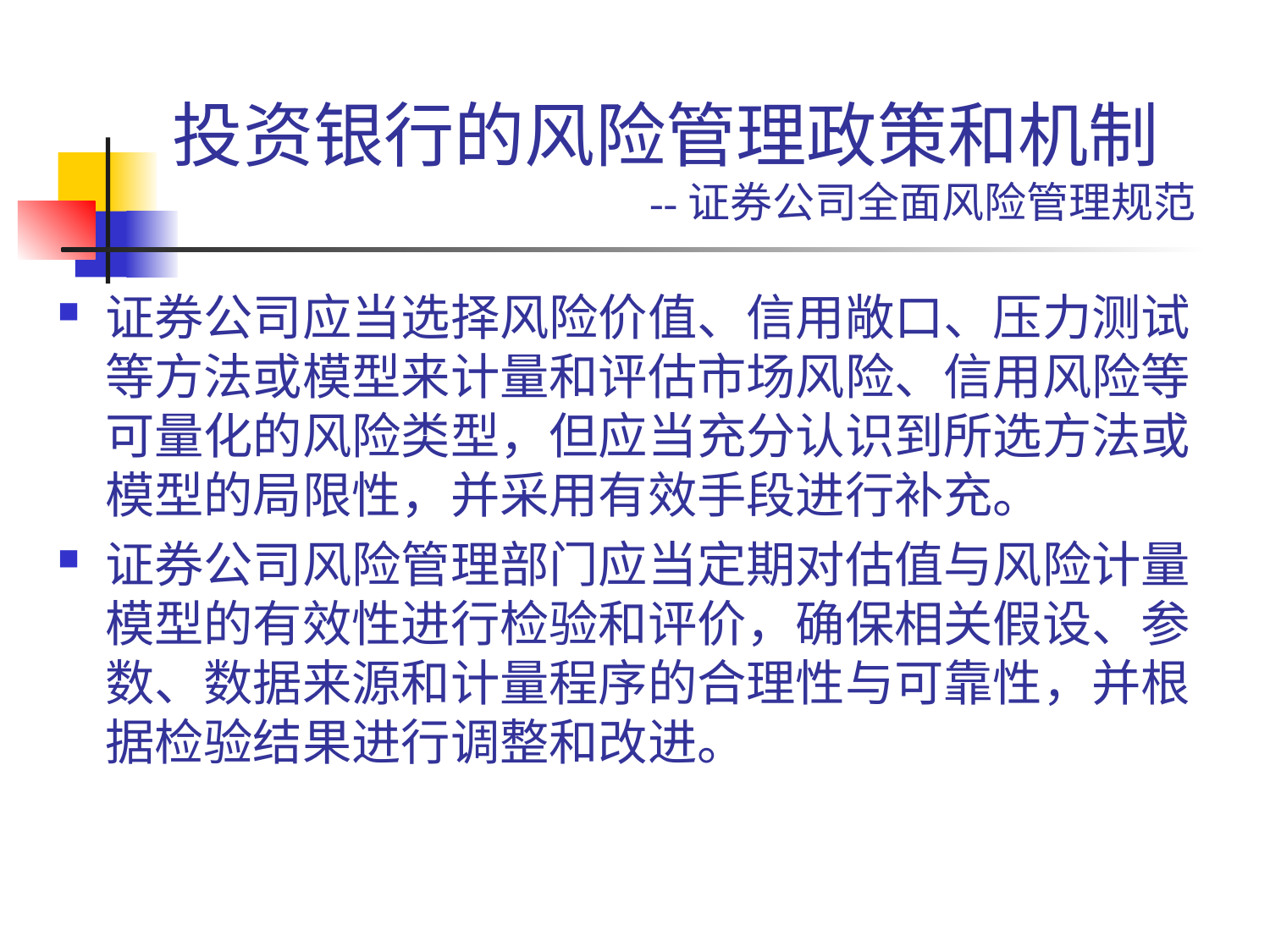

# 投资银行的风险管理政策和机制 --证券公司全面风险管理规范
证券公司应当选择风险价值、信用敞口、压力测试等方法或模型来计量和评估市场风险、信用风险等可量化的风险类型，但应当充分认识到所选方法或模型的局限性，并采用有效手段进行补充。
证券公司风险管理部门应当定期对估值与风险计量模型的有效性进行检验和评价，确保相关假设、参数、数据来源和计量程序的合理性与可靠性，并根据检验结果进行调整和改进。